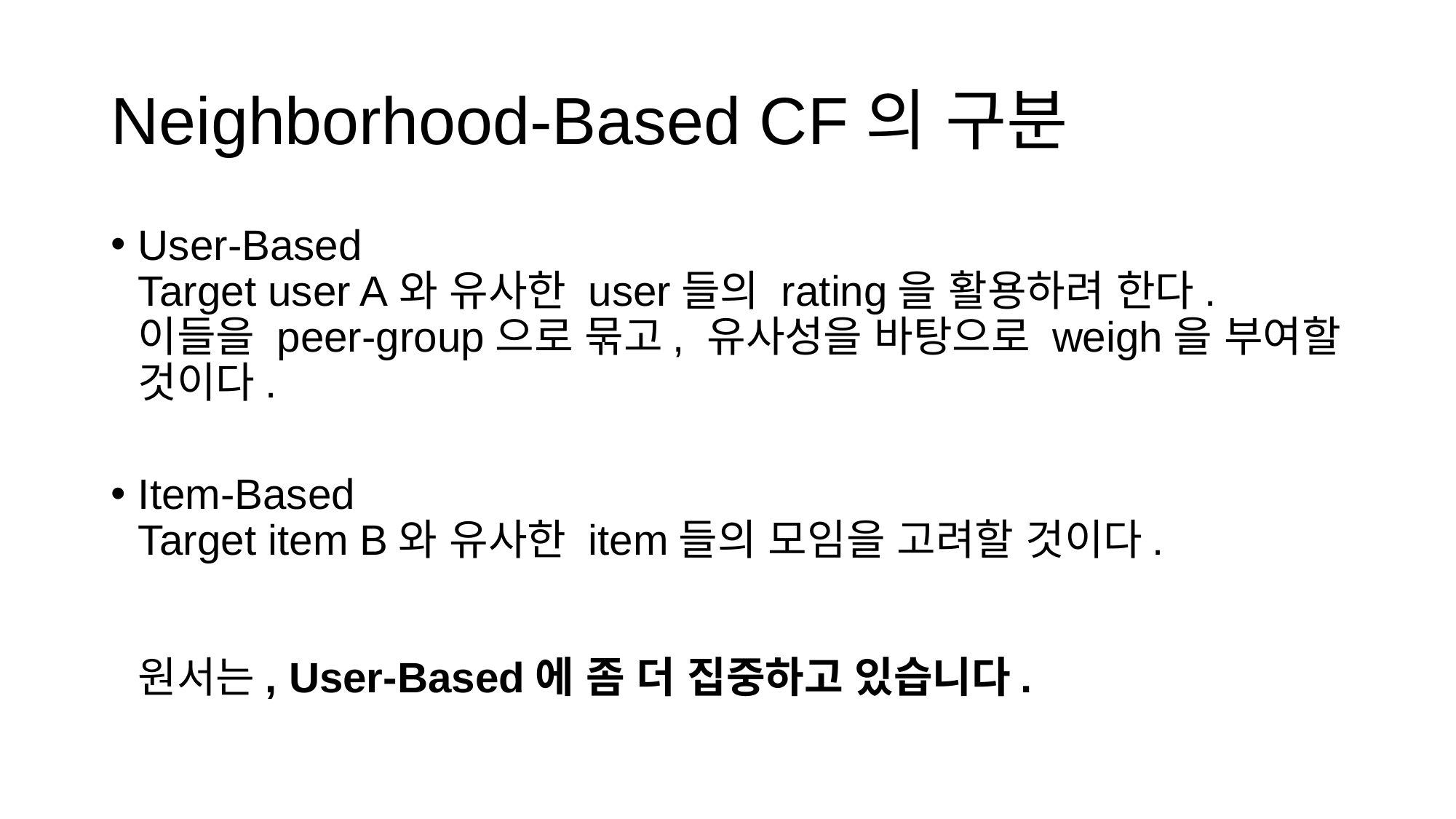

# Neighborhood-Based CF의 구분
User-Based
Target user A와 유사한 user들의 rating을 활용하려 한다.
이들을 peer-group으로 묶고, 유사성을 바탕으로 weigh을 부여할 것이다.
Item-Based
Target item B와 유사한 item들의 모임을 고려할 것이다.
원서는, User-Based에 좀 더 집중하고 있습니다.